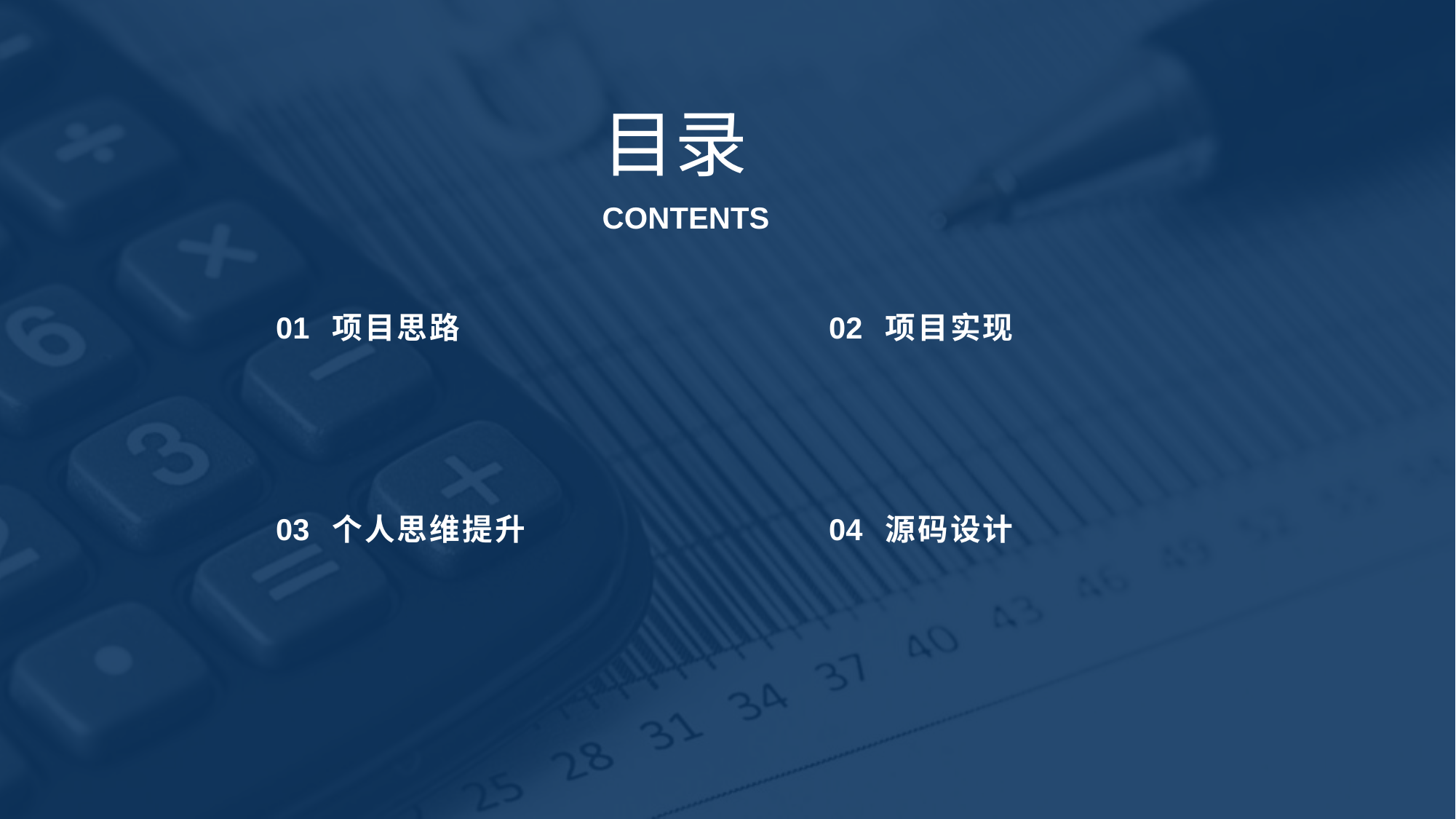

目录
CONTENTS
01
项目思路
02
项目实现
03
个人思维提升
04
源码设计